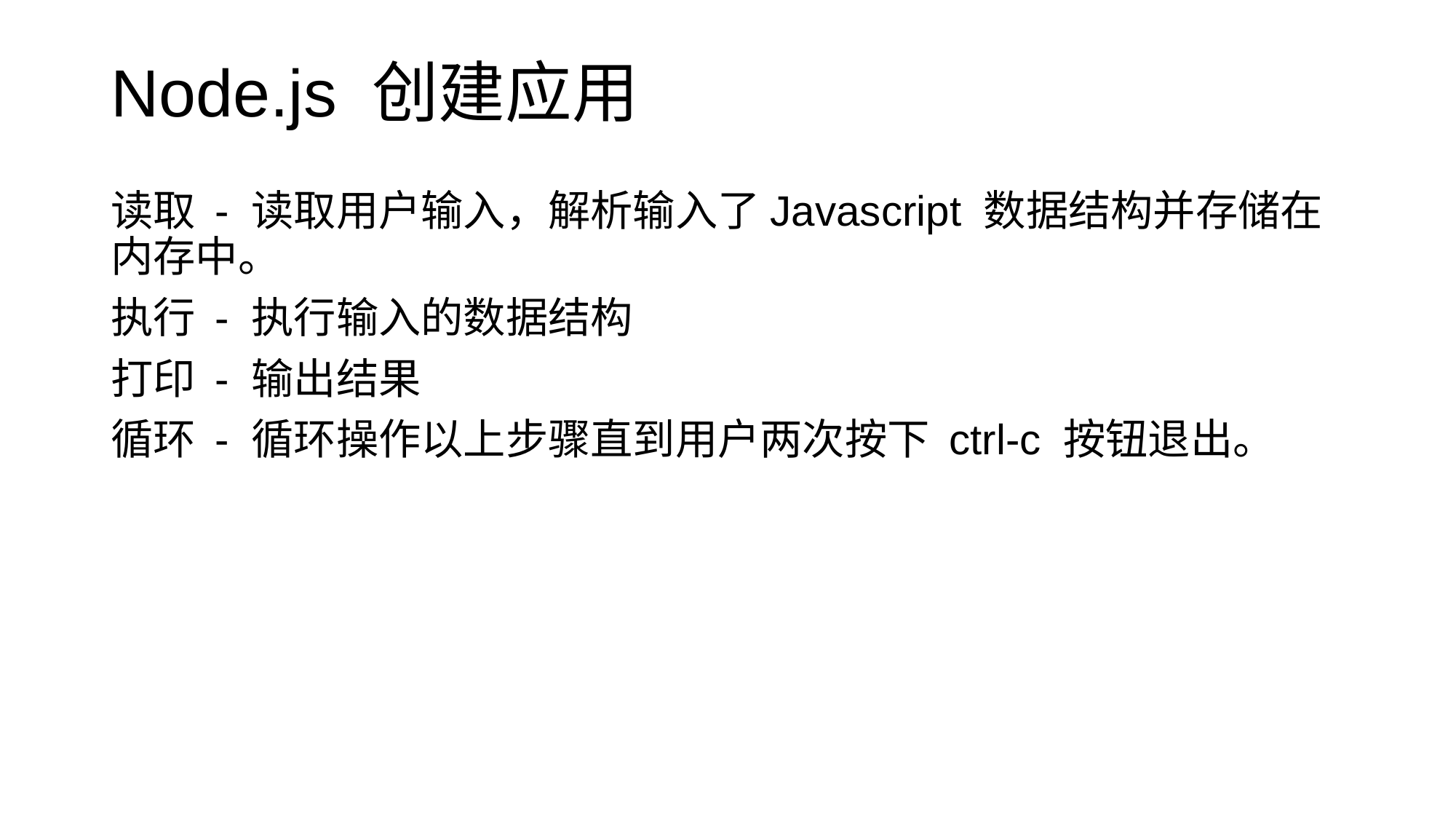

# Node.js 创建应用
读取 - 读取用户输入，解析输入了Javascript 数据结构并存储在内存中。
执行 - 执行输入的数据结构
打印 - 输出结果
循环 - 循环操作以上步骤直到用户两次按下 ctrl-c 按钮退出。